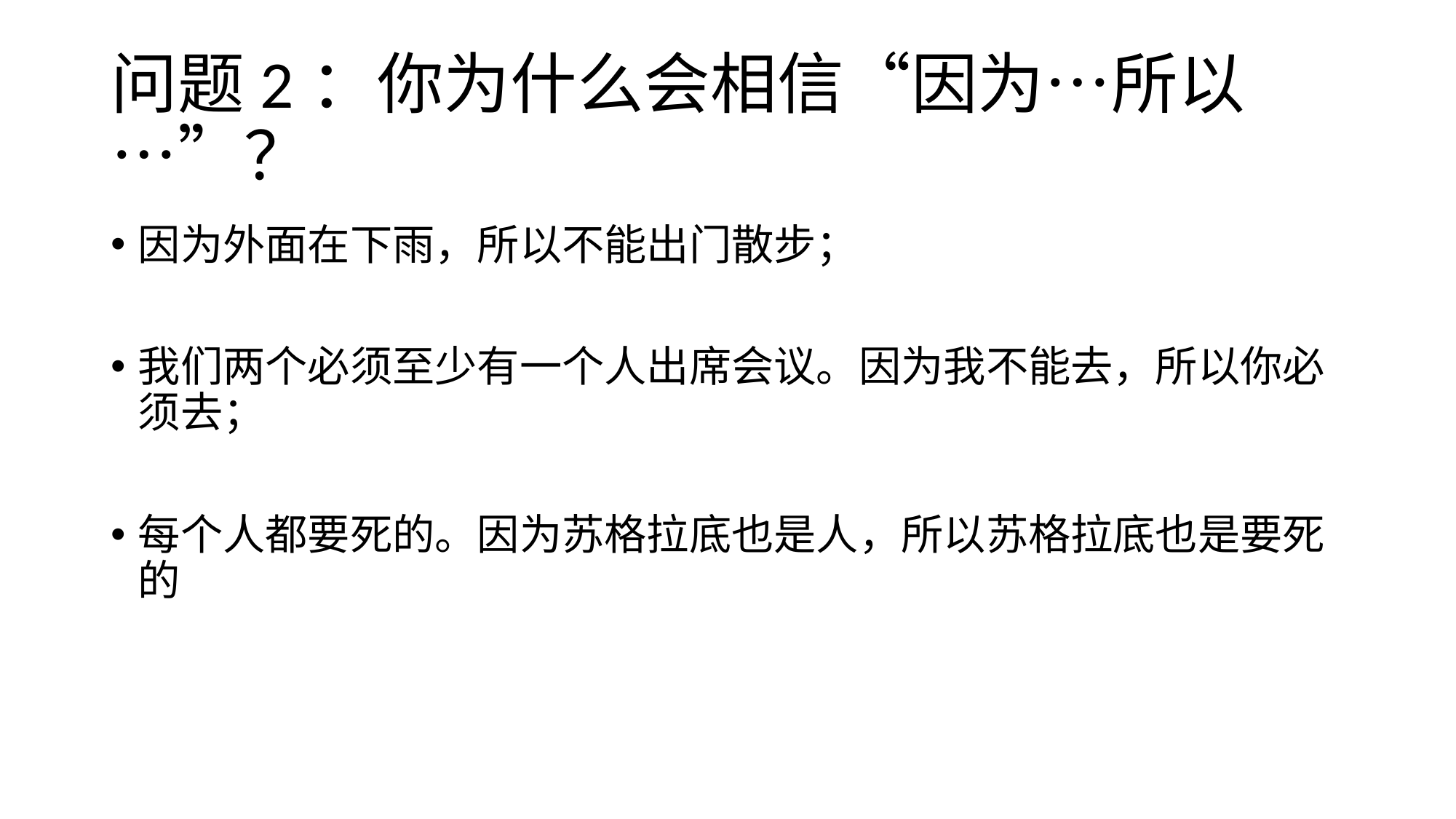

# 问题2：你为什么会相信“因为…所以…”？
因为外面在下雨，所以不能出门散步；

我们两个必须至少有一个人出席会议。因为我不能去，所以你必须去；

每个人都要死的。因为苏格拉底也是人，所以苏格拉底也是要死的